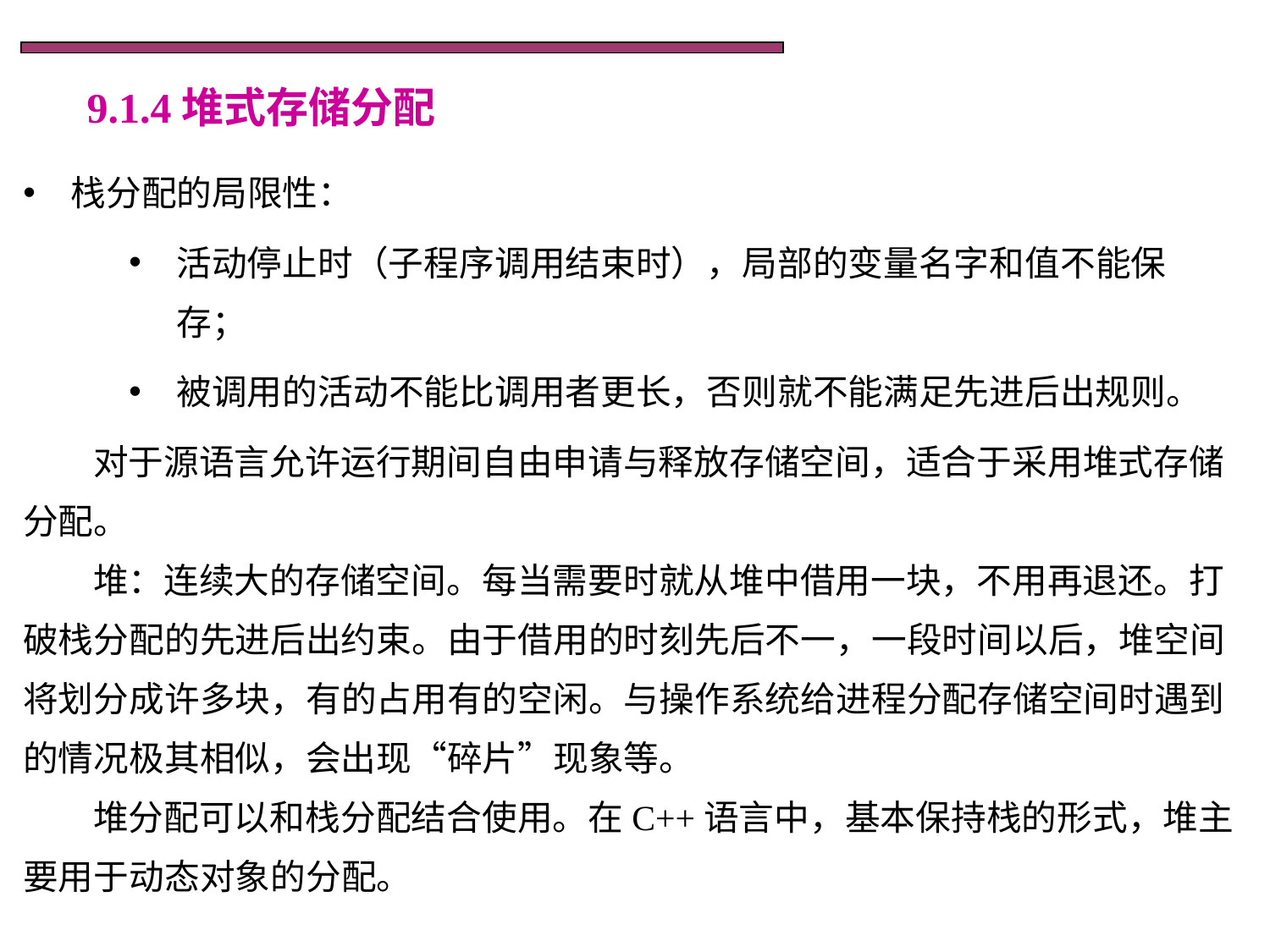

9.1.4堆式存储分配
栈分配的局限性：
活动停止时（子程序调用结束时），局部的变量名字和值不能保存；
被调用的活动不能比调用者更长，否则就不能满足先进后出规则。
对于源语言允许运行期间自由申请与释放存储空间，适合于采用堆式存储分配。
堆：连续大的存储空间。每当需要时就从堆中借用一块，不用再退还。打破栈分配的先进后出约束。由于借用的时刻先后不一，一段时间以后，堆空间将划分成许多块，有的占用有的空闲。与操作系统给进程分配存储空间时遇到的情况极其相似，会出现“碎片”现象等。
堆分配可以和栈分配结合使用。在C++语言中，基本保持栈的形式，堆主要用于动态对象的分配。

16